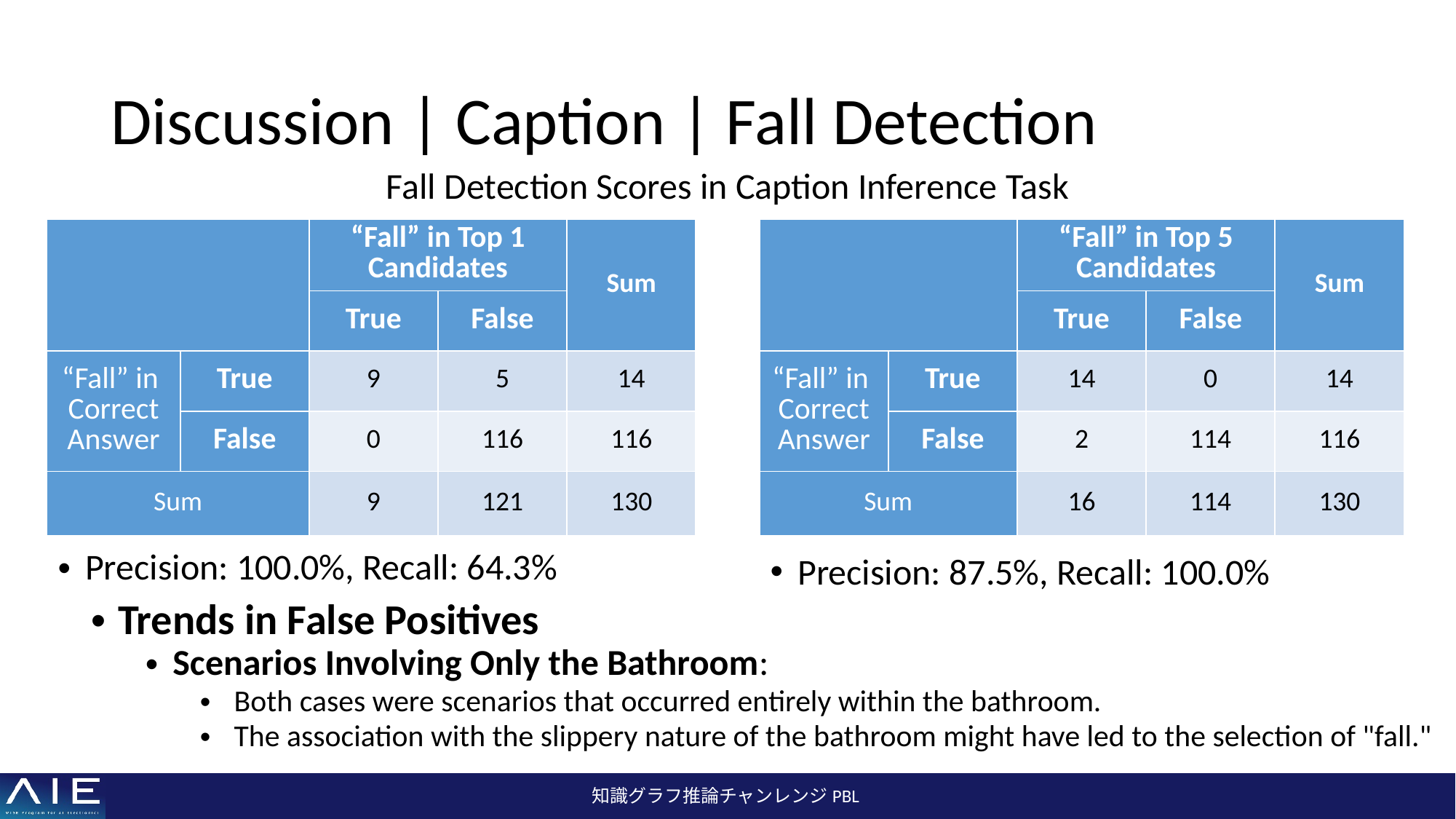

# Discussion | Caption | Fall Detection
Fall Detection Scores in Caption Inference Task
|  |  | “Fall” in Top 1 Candidates |  | Sum |
| --- | --- | --- | --- | --- |
|  |  | True | False |  |
| “Fall” in Correct Answer | True | 9 | 5 | 14 |
|  | False | 0 | 116 | 116 |
| Sum |  | 9 | 121 | 130 |
|  |  | “Fall” in Top 5 Candidates |  | Sum |
| --- | --- | --- | --- | --- |
|  |  | True | False |  |
| “Fall” in Correct Answer | True | 14 | 0 | 14 |
|  | False | 2 | 114 | 116 |
| Sum |  | 16 | 114 | 130 |
Precision: 100.0%, Recall: 64.3%
Precision: 87.5%, Recall: 100.0%
Trends in False Positives
Scenarios Involving Only the Bathroom:
Both cases were scenarios that occurred entirely within the bathroom.
The association with the slippery nature of the bathroom might have led to the selection of "fall."
知識グラフ推論チャンレンジPBL